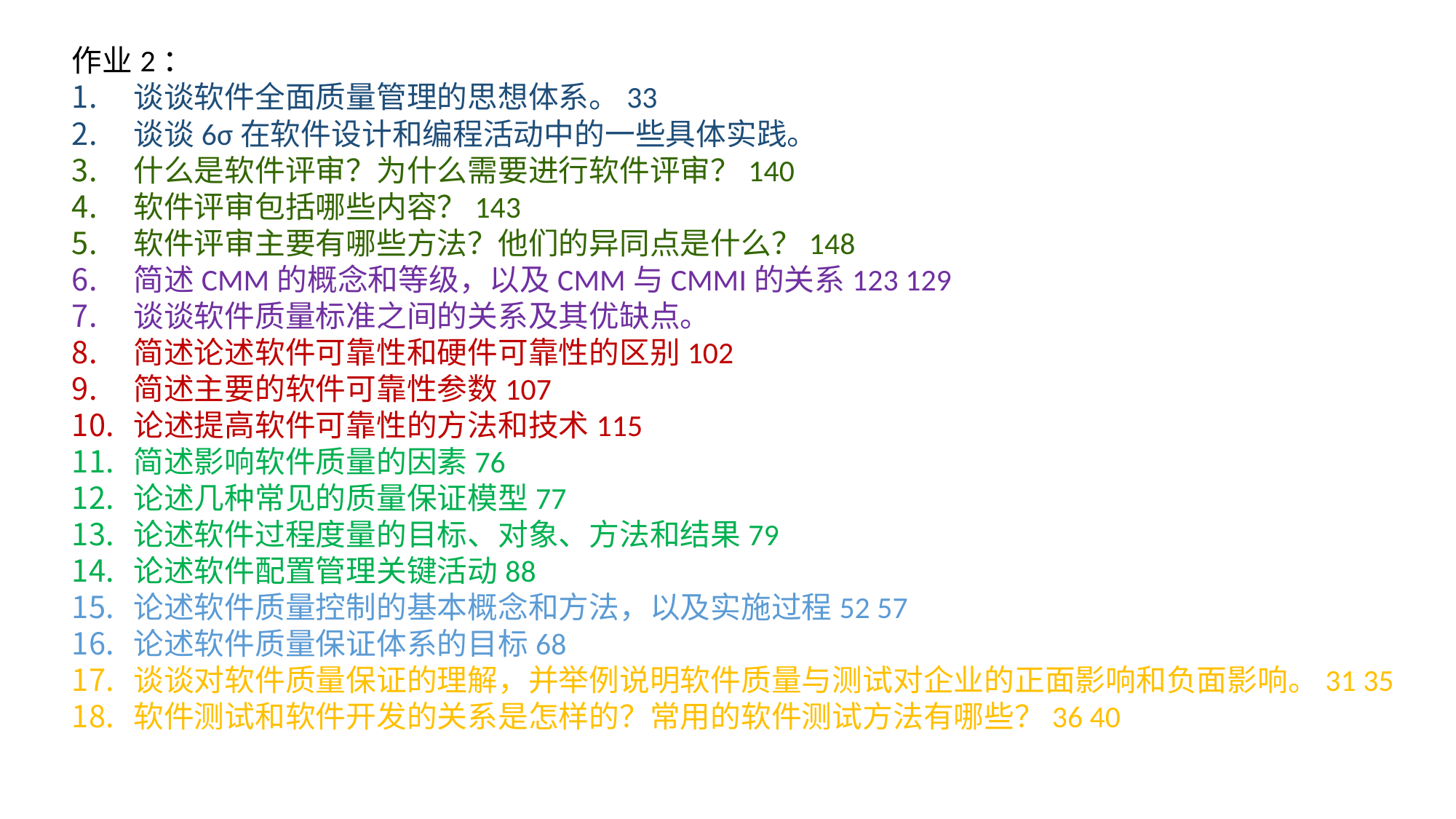

作业2：
谈谈软件全面质量管理的思想体系。33
谈谈6σ在软件设计和编程活动中的一些具体实践。
什么是软件评审？为什么需要进行软件评审？140
软件评审包括哪些内容？143
软件评审主要有哪些方法？他们的异同点是什么？148
简述CMM的概念和等级，以及CMM与CMMI的关系123 129
谈谈软件质量标准之间的关系及其优缺点。
简述论述软件可靠性和硬件可靠性的区别102
简述主要的软件可靠性参数107
论述提高软件可靠性的方法和技术115
简述影响软件质量的因素76
论述几种常见的质量保证模型77
论述软件过程度量的目标、对象、方法和结果79
论述软件配置管理关键活动88
论述软件质量控制的基本概念和方法，以及实施过程52 57
论述软件质量保证体系的目标68
谈谈对软件质量保证的理解，并举例说明软件质量与测试对企业的正面影响和负面影响。31 35
软件测试和软件开发的关系是怎样的？常用的软件测试方法有哪些？36 40